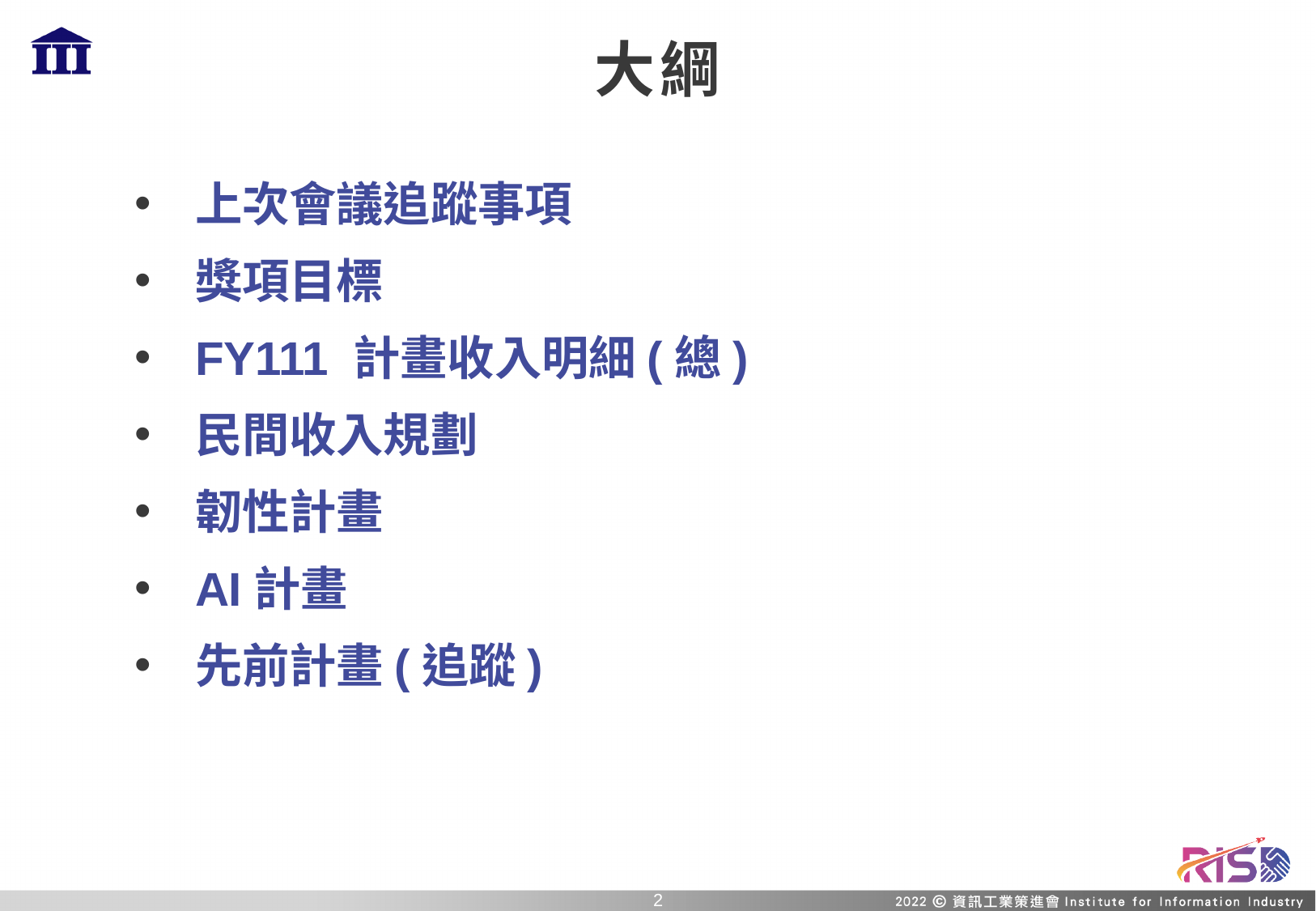

大綱
上次會議追蹤事項
獎項目標
FY111 計畫收入明細(總)
民間收入規劃
韌性計畫
AI計畫
先前計畫(追蹤)

2